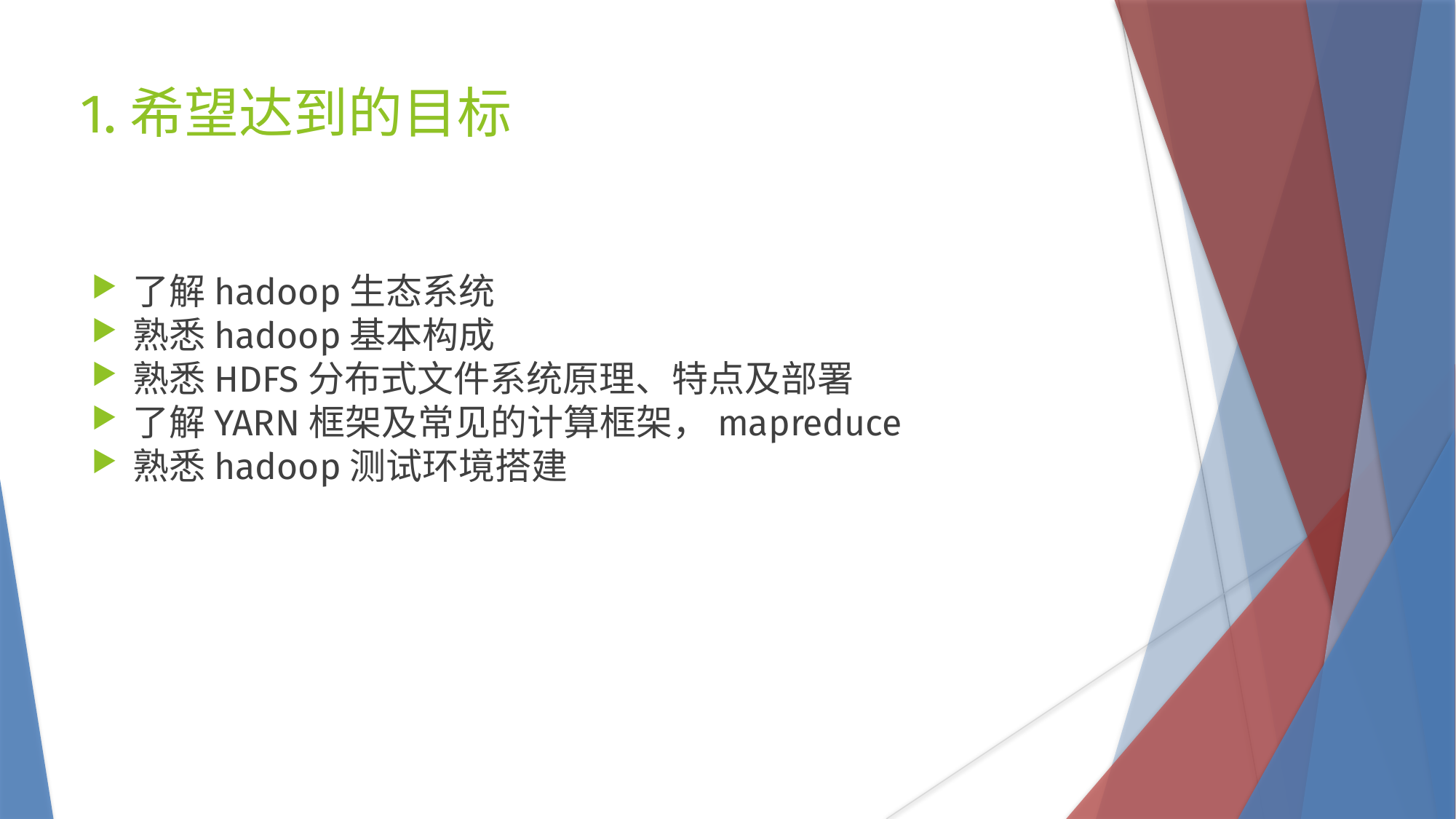

1.希望达到的目标

了解hadoop生态系统
熟悉hadoop基本构成
熟悉HDFS分布式文件系统原理、特点及部署
了解YARN框架及常见的计算框架，mapreduce
熟悉hadoop测试环境搭建